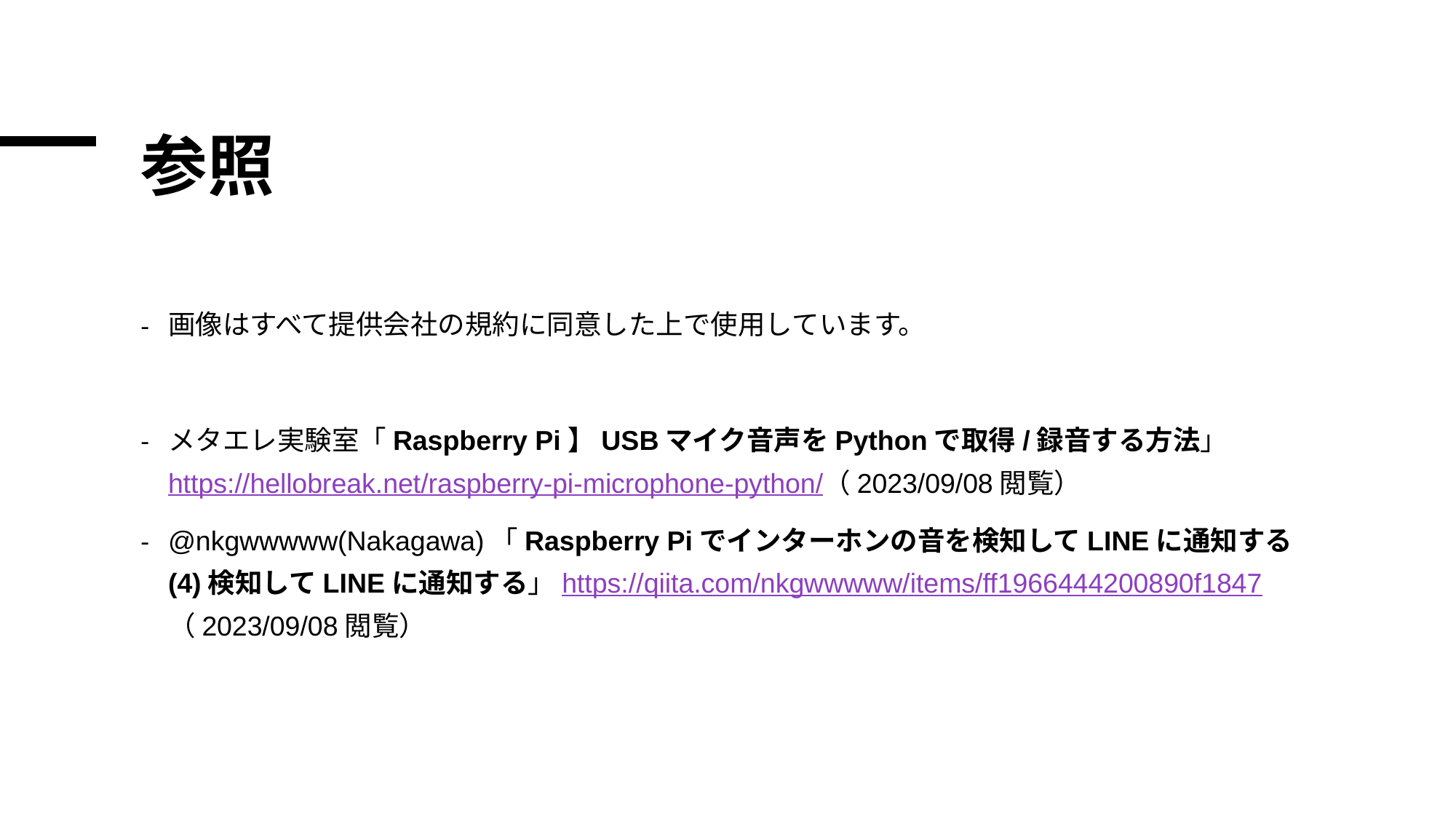

# 参照
画像はすべて提供会社の規約に同意した上で使用しています。

メタエレ実験室「Raspberry Pi】USBマイク音声をPythonで取得/録音する方法」https://hellobreak.net/raspberry-pi-microphone-python/（2023/09/08閲覧）
@nkgwwwww(Nakagawa)「Raspberry Piでインターホンの音を検知してLINEに通知する (4)検知してLINEに通知する」https://qiita.com/nkgwwwww/items/ff1966444200890f1847　（2023/09/08閲覧）